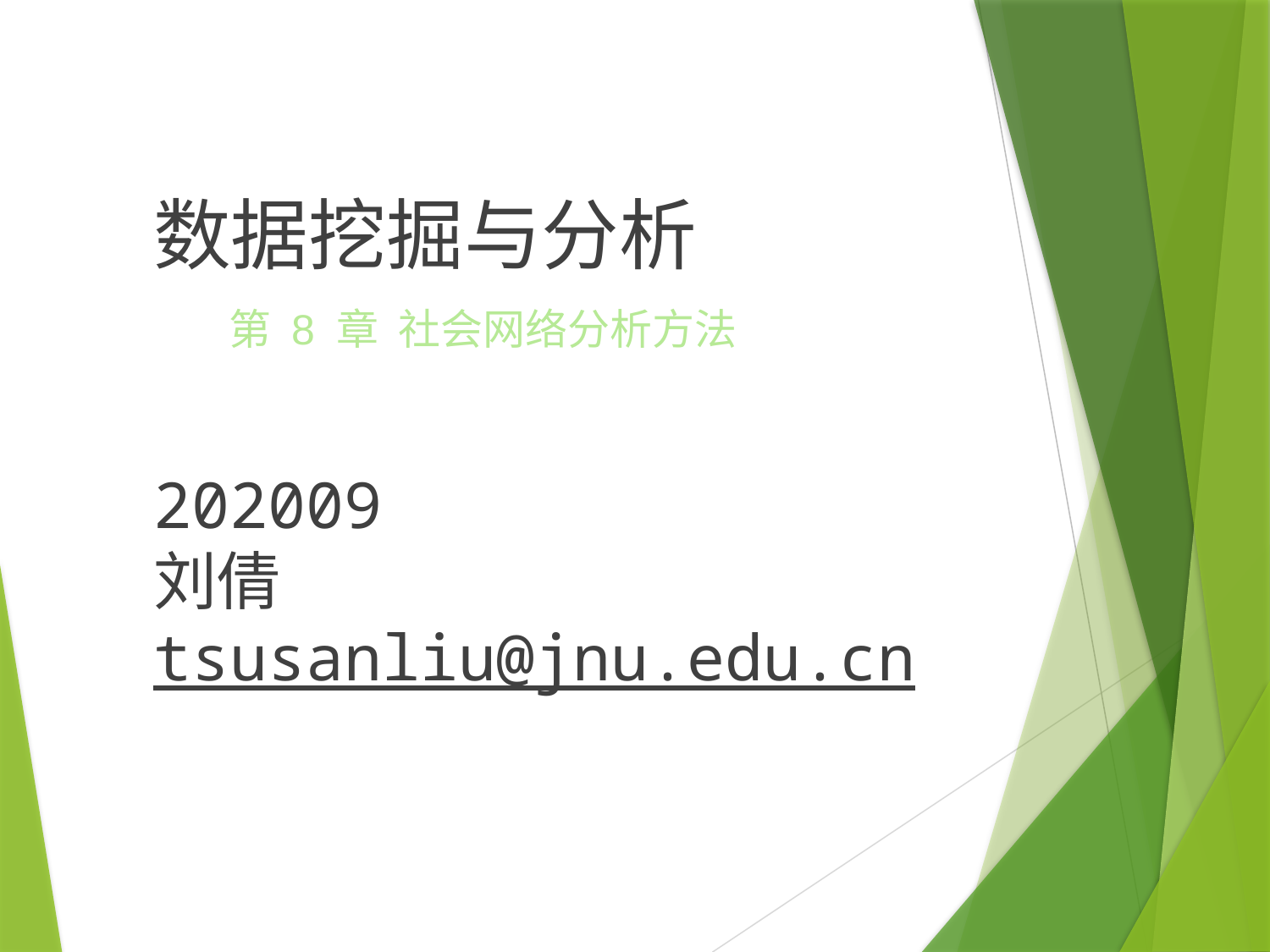

#
数据挖掘与分析

202009
刘倩
tsusanliu@jnu.edu.cn

第 8 章  社会网络分析方法